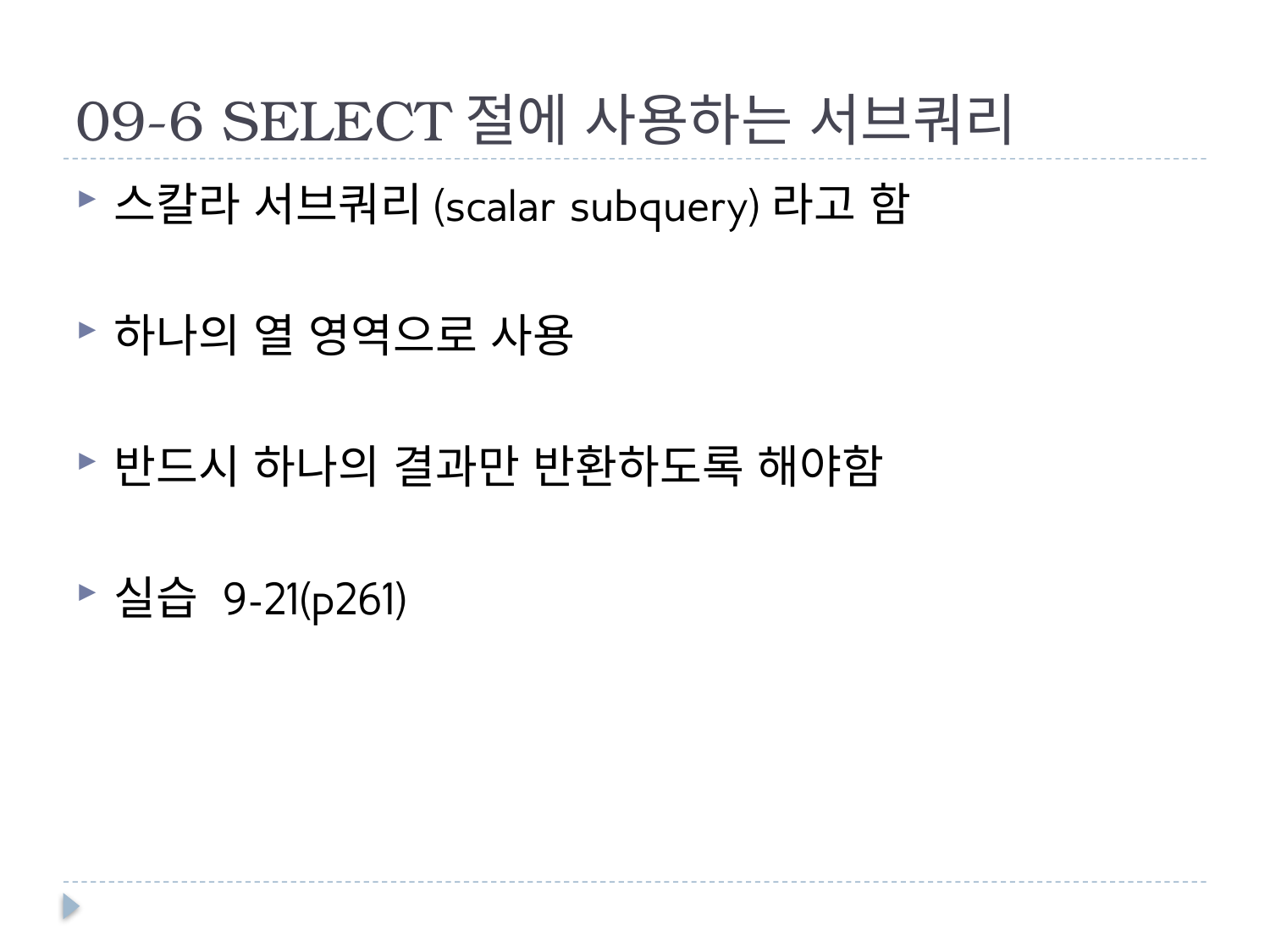

# 09-6 SELECT절에 사용하는 서브쿼리
스칼라 서브쿼리(scalar subquery)라고 함

하나의 열 영역으로 사용

반드시 하나의 결과만 반환하도록 해야함

실습 9-21(p261)